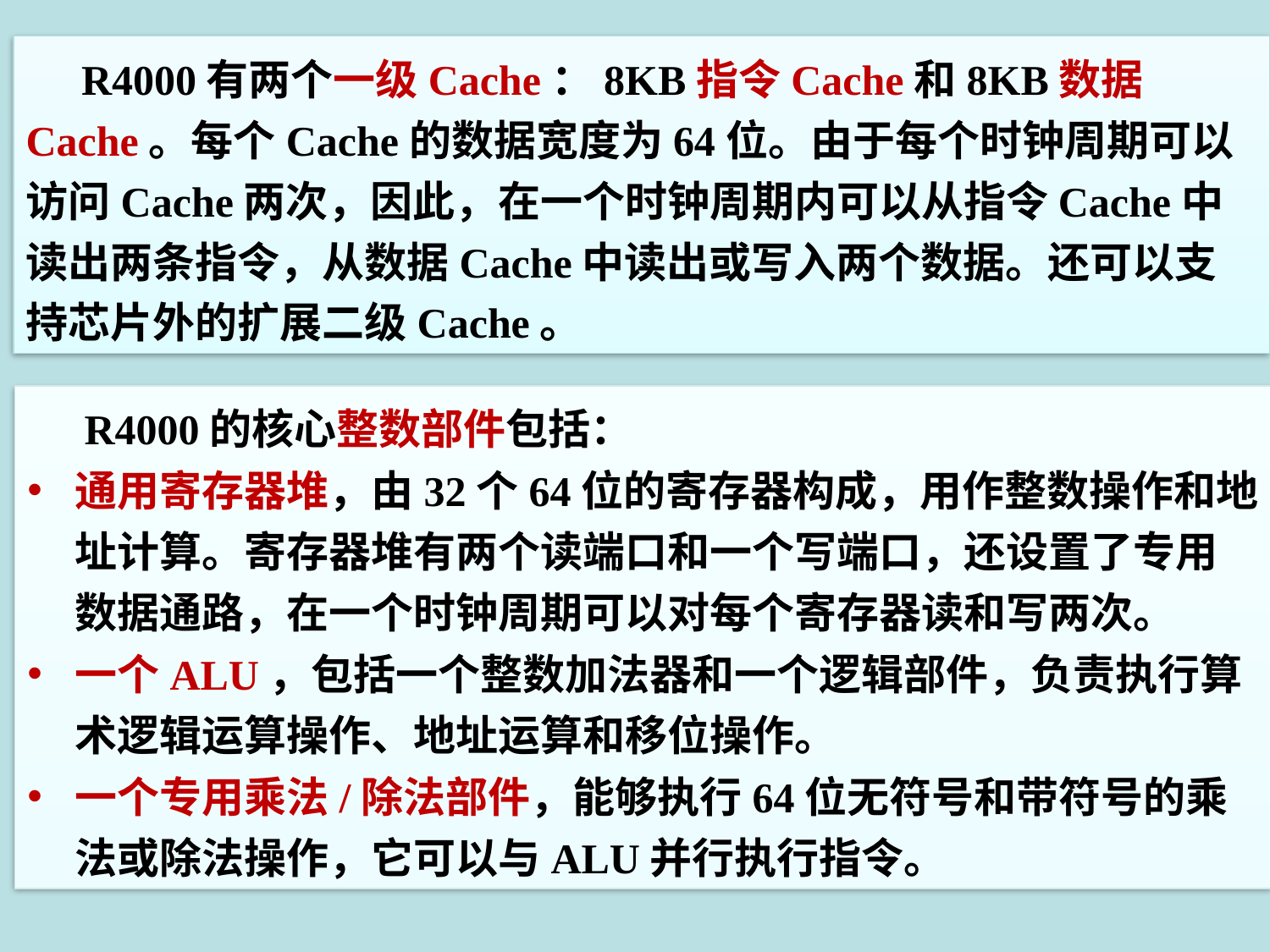

R4000有两个一级Cache：8KB指令Cache和8KB数据Cache。每个Cache的数据宽度为64位。由于每个时钟周期可以访问Cache两次，因此，在一个时钟周期内可以从指令Cache中读出两条指令，从数据Cache中读出或写入两个数据。还可以支持芯片外的扩展二级Cache。
  R4000的核心整数部件包括：
通用寄存器堆，由32个64位的寄存器构成，用作整数操作和地址计算。寄存器堆有两个读端口和一个写端口，还设置了专用数据通路，在一个时钟周期可以对每个寄存器读和写两次。
一个ALU，包括一个整数加法器和一个逻辑部件，负责执行算术逻辑运算操作、地址运算和移位操作。
一个专用乘法/除法部件，能够执行64位无符号和带符号的乘法或除法操作，它可以与ALU并行执行指令。